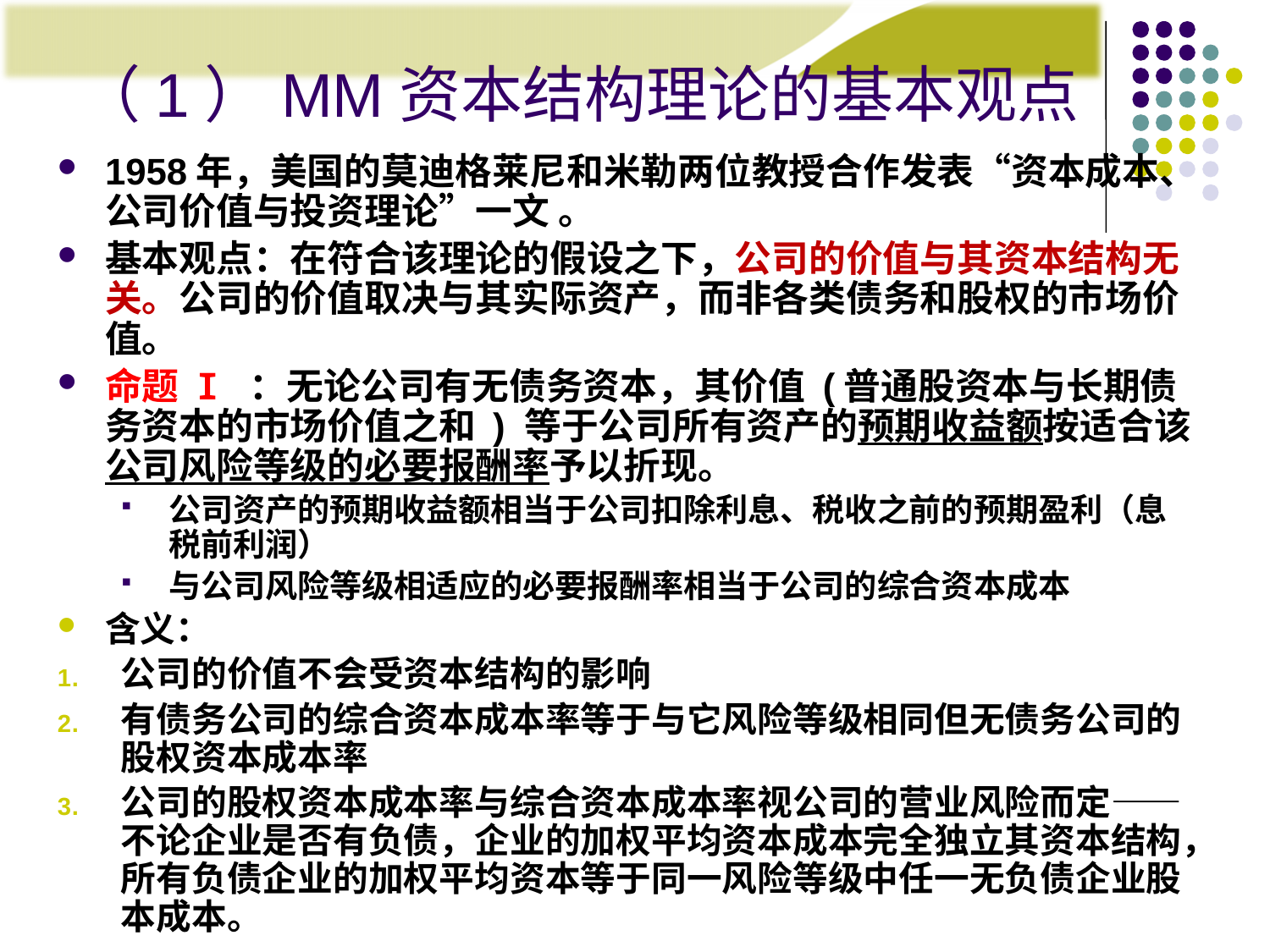

# （1）MM资本结构理论的基本观点
1958年，美国的莫迪格莱尼和米勒两位教授合作发表“资本成本、公司价值与投资理论”一文 。
基本观点：在符合该理论的假设之下，公司的价值与其资本结构无关。公司的价值取决与其实际资产，而非各类债务和股权的市场价值。
命题 I ：无论公司有无债务资本，其价值 (普通股资本与长期债务资本的市场价值之和 ) 等于公司所有资产的预期收益额按适合该公司风险等级的必要报酬率予以折现。
公司资产的预期收益额相当于公司扣除利息、税收之前的预期盈利（息税前利润）
与公司风险等级相适应的必要报酬率相当于公司的综合资本成本
含义：
公司的价值不会受资本结构的影响
有债务公司的综合资本成本率等于与它风险等级相同但无债务公司的股权资本成本率
公司的股权资本成本率与综合资本成本率视公司的营业风险而定——不论企业是否有负债，企业的加权平均资本成本完全独立其资本结构，所有负债企业的加权平均资本等于同一风险等级中任一无负债企业股本成本。